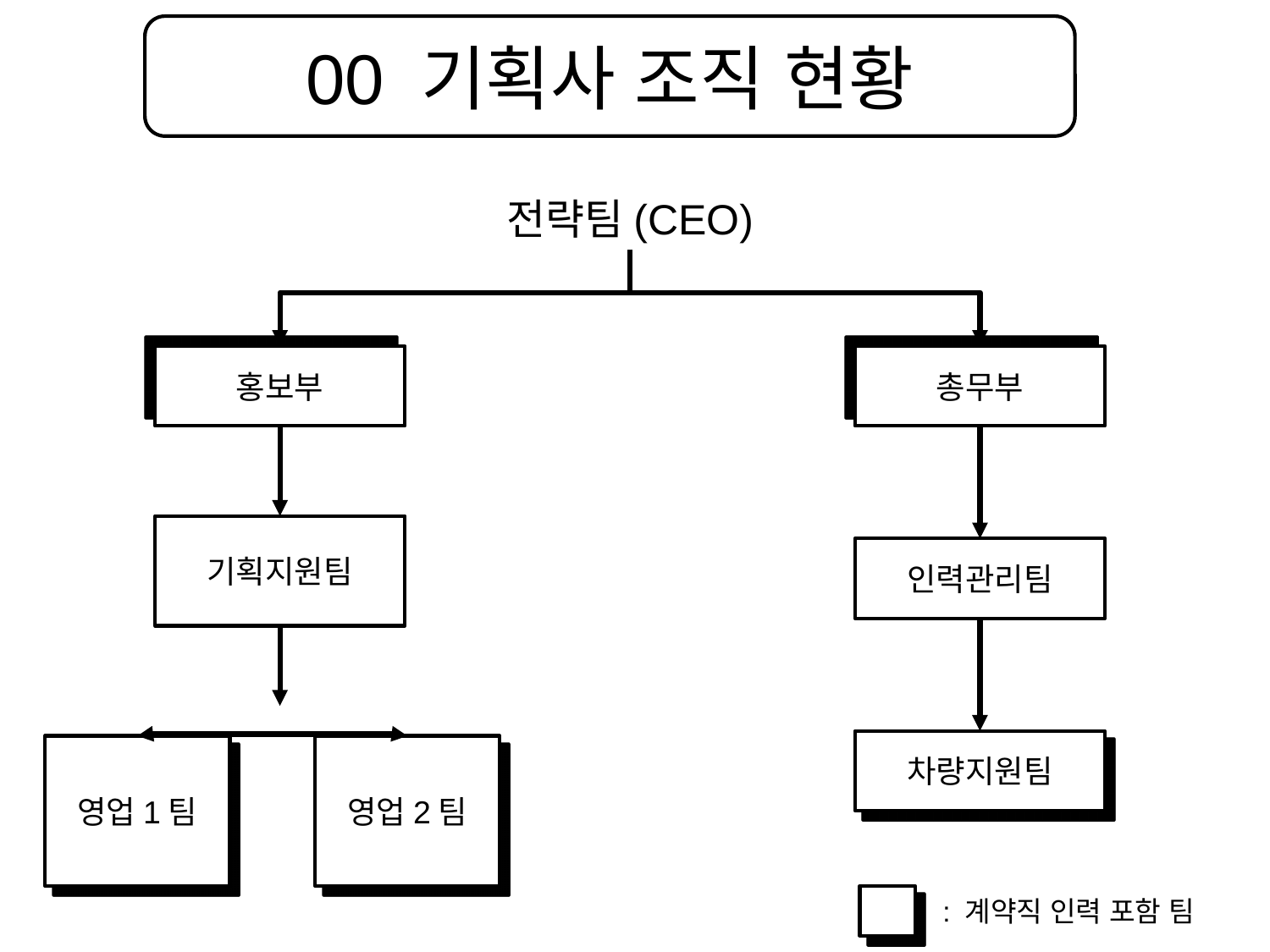

00 기획사 조직 현황
전략팀(CEO)
홍보부
총무부
기획지원팀
인력관리팀
차량지원팀
영업1팀
영업2팀

: 계약직 인력 포함 팀